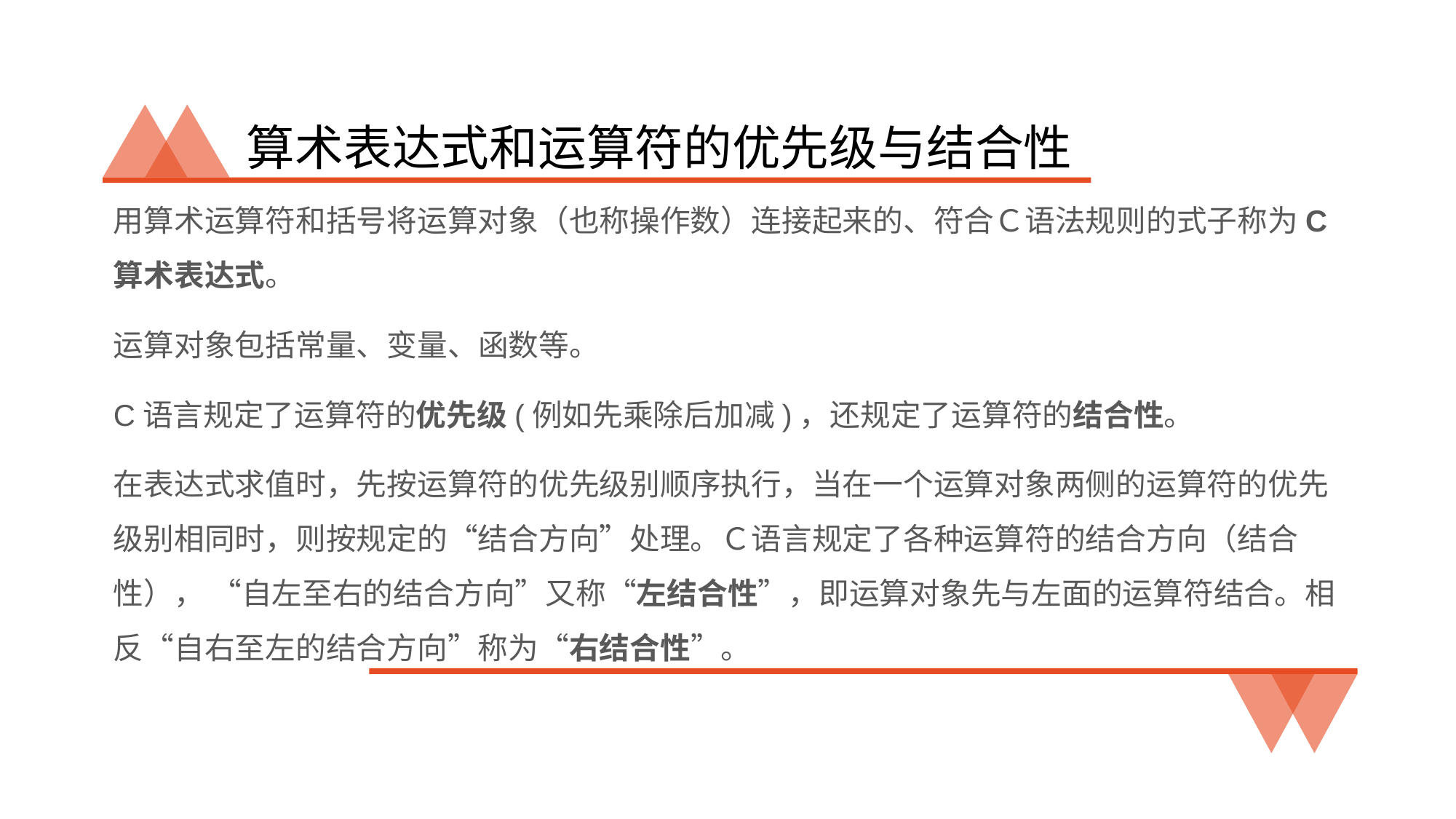

# 算术表达式和运算符的优先级与结合性
用算术运算符和括号将运算对象（也称操作数）连接起来的、符合Ｃ语法规则的式子称为C算术表达式。
运算对象包括常量、变量、函数等。
C语言规定了运算符的优先级(例如先乘除后加减)，还规定了运算符的结合性。
在表达式求值时，先按运算符的优先级别顺序执行，当在一个运算对象两侧的运算符的优先级别相同时，则按规定的“结合方向”处理。Ｃ语言规定了各种运算符的结合方向（结合性）， “自左至右的结合方向”又称“左结合性”，即运算对象先与左面的运算符结合。相反“自右至左的结合方向”称为“右结合性”。